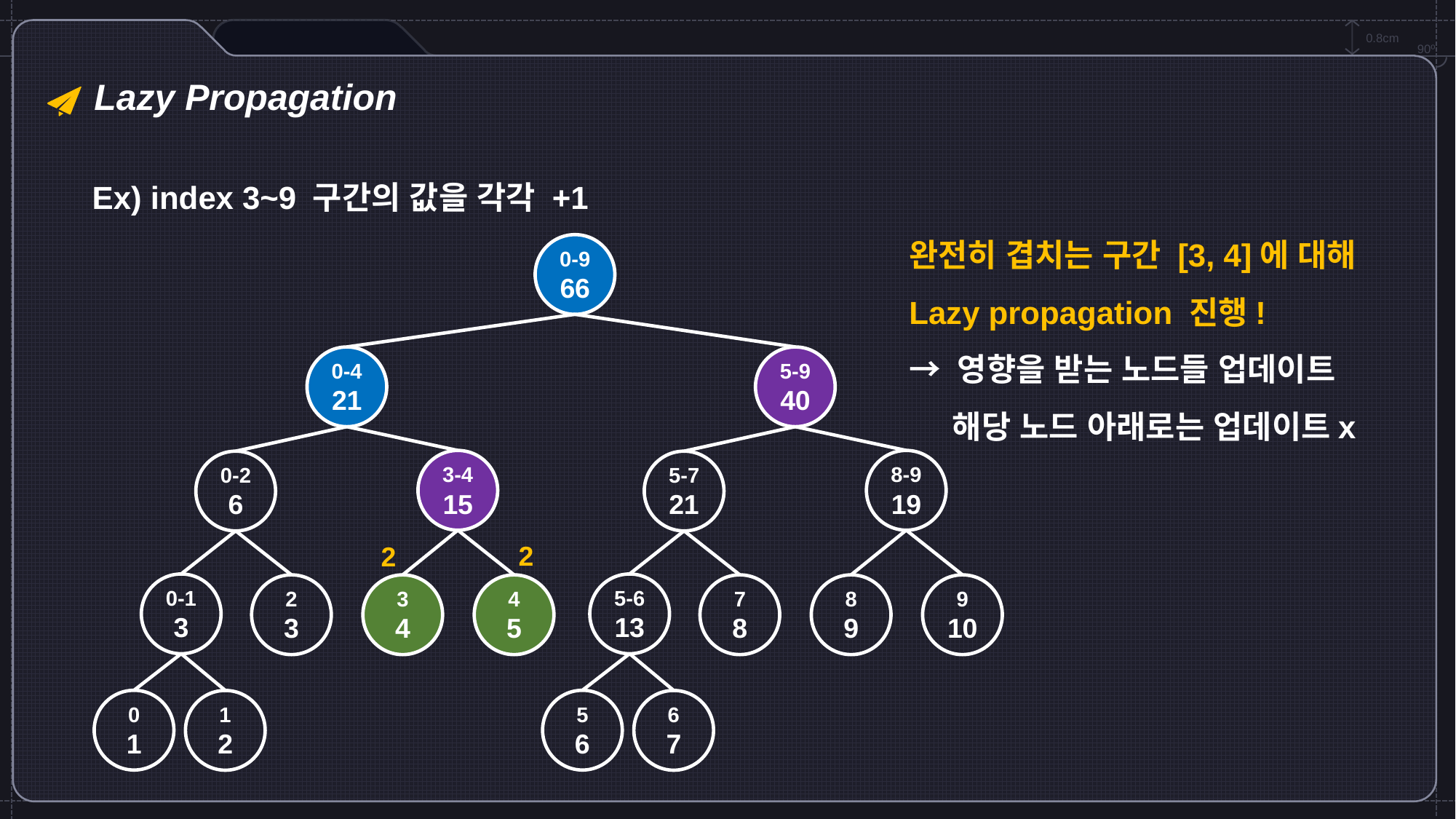

0.8cm
90º

Lazy Propagation

Ex) index 3~9 구간의 값을 각각 +1

완전히 겹치는 구간 [3, 4]에 대해
Lazy propagation 진행!
→ 영향을 받는 노드들 업데이트
    해당 노드 아래로는 업데이트x
0-9
66
0-4
21
5-9
40
3-4
15
8-9
19
0-2
6
5-7
21
0-1
3
5-6
13
2
3
3
4
4
5
7
8
8
9
9
10
0
1
5
6
1
2
6
7
2

2